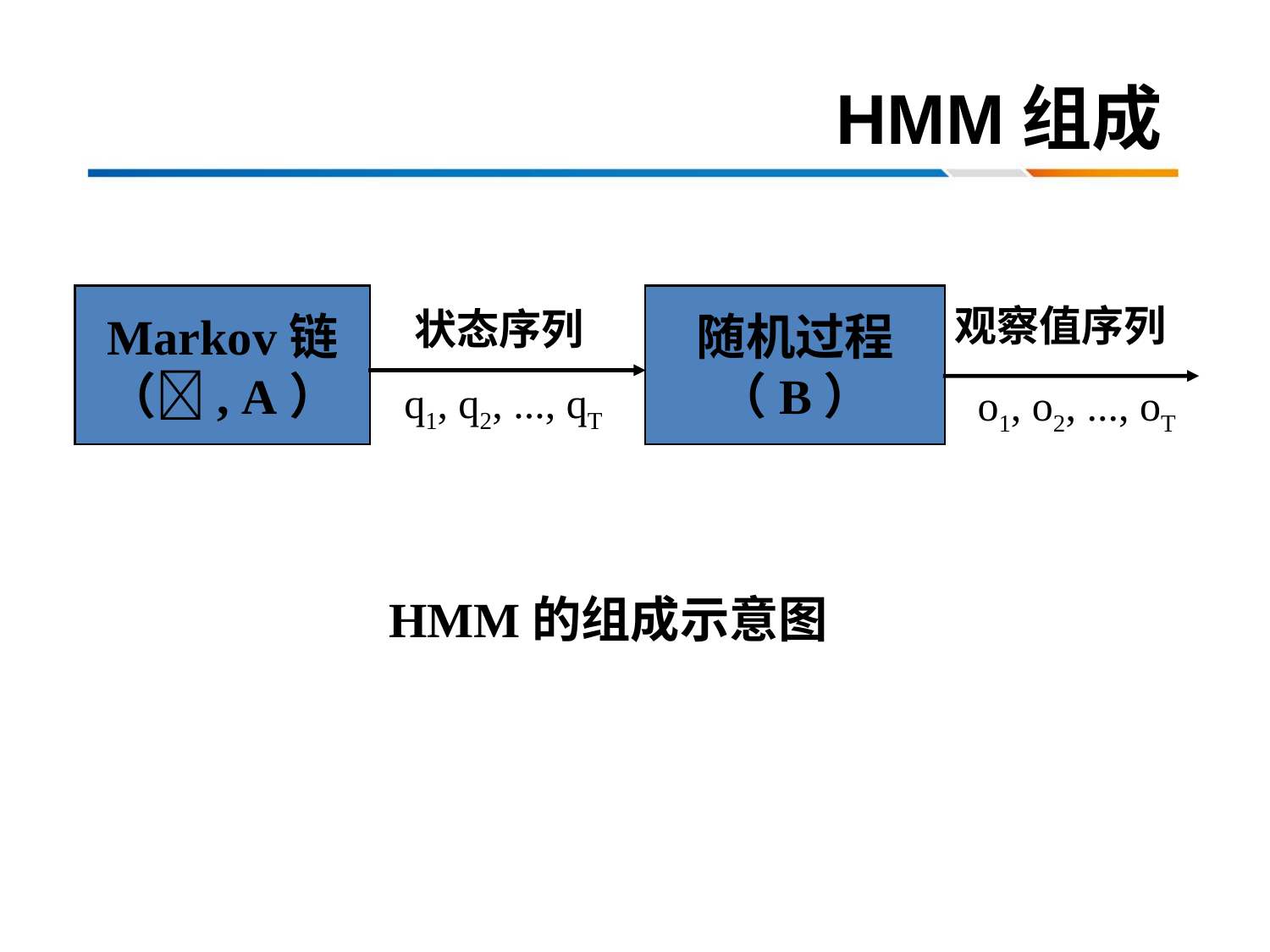

# HMM组成
Markov链
（π, A）
随机过程
（B）
观察值序列
状态序列

q1, q2, ..., qT
o1, o2, ..., oT

HMM的组成示意图